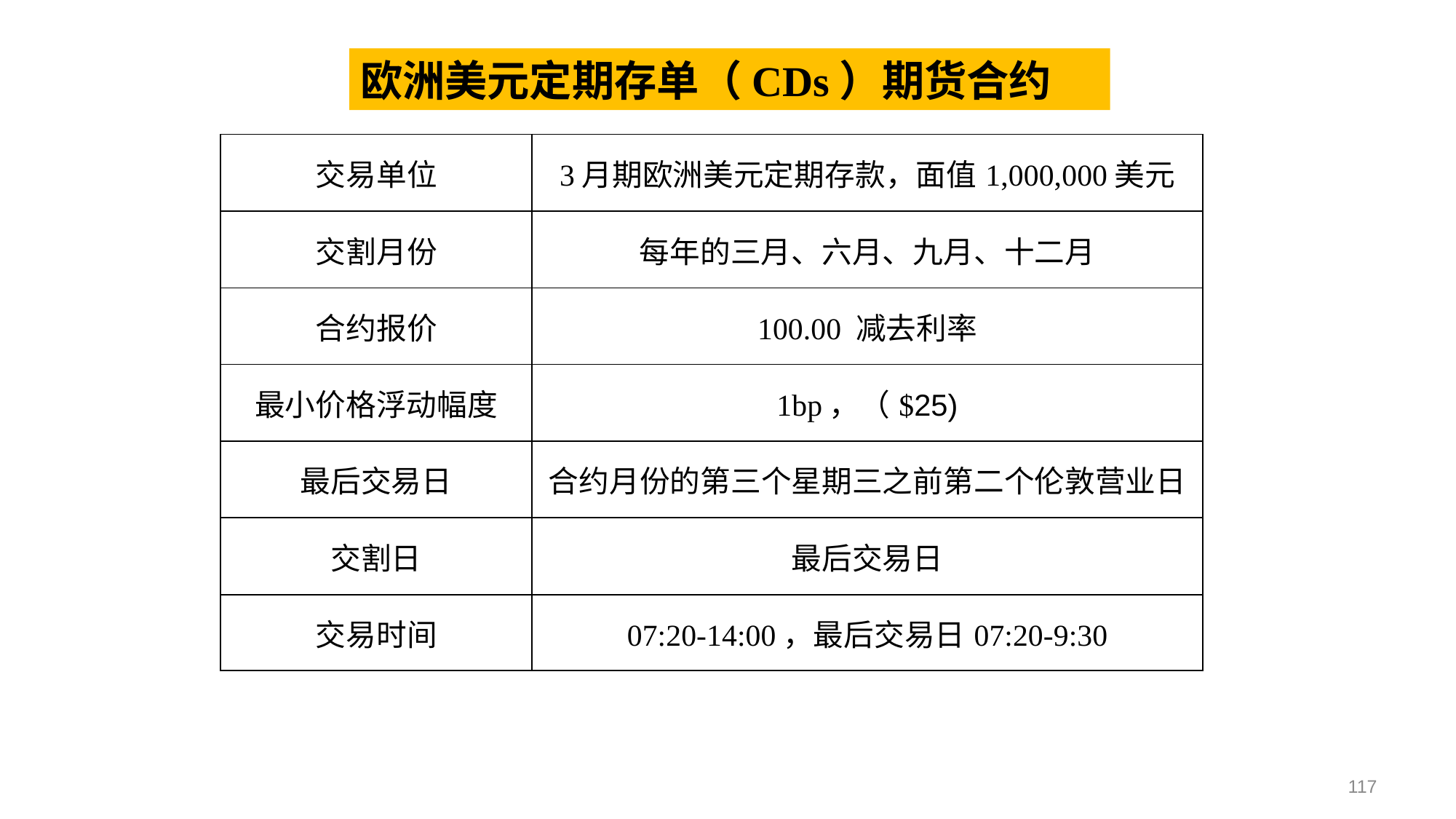

欧洲美元定期存单（CDs）期货合约
| 交易单位 | 3月期欧洲美元定期存款，面值1,000,000美元 |
| --- | --- |
| 交割月份 | 每年的三月、六月、九月、十二月 |
| 合约报价 | 100.00 减去利率 |
| 最小价格浮动幅度 | 1bp，（$25) |
| 最后交易日 | 合约月份的第三个星期三之前第二个伦敦营业日 |
| 交割日 | 最后交易日 |
| 交易时间 | 07:20-14:00，最后交易日07:20-9:30 |

117